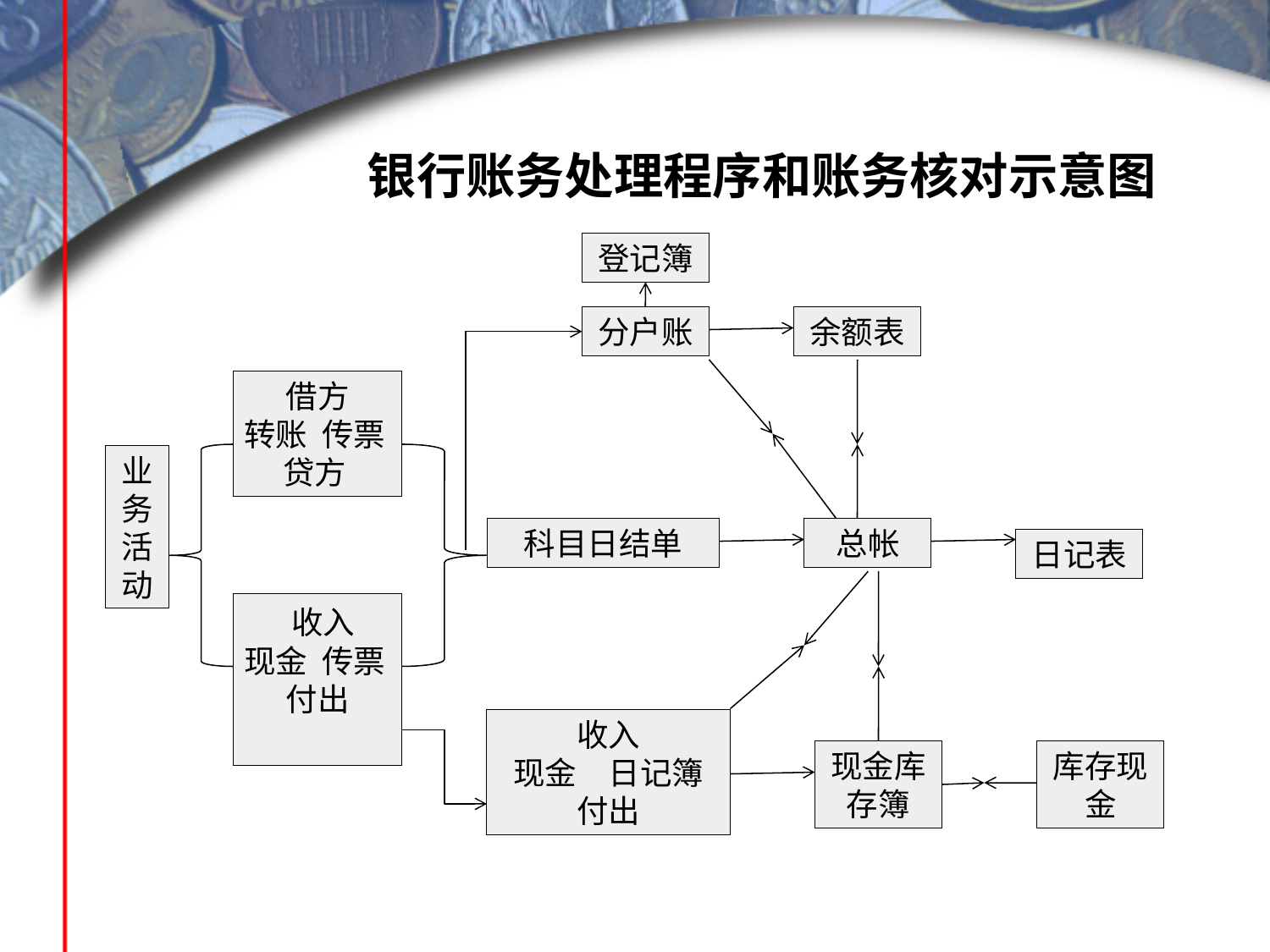

# 银行账务处理程序和账务核对示意图

登记簿
分户账
余额表
借方
转账  传票
　 贷方
业务活动

科目日结单
总帐
日记表
     收入
现金  传票
付出

收入
现金　日记簿
付出
现金库存簿
库存现金